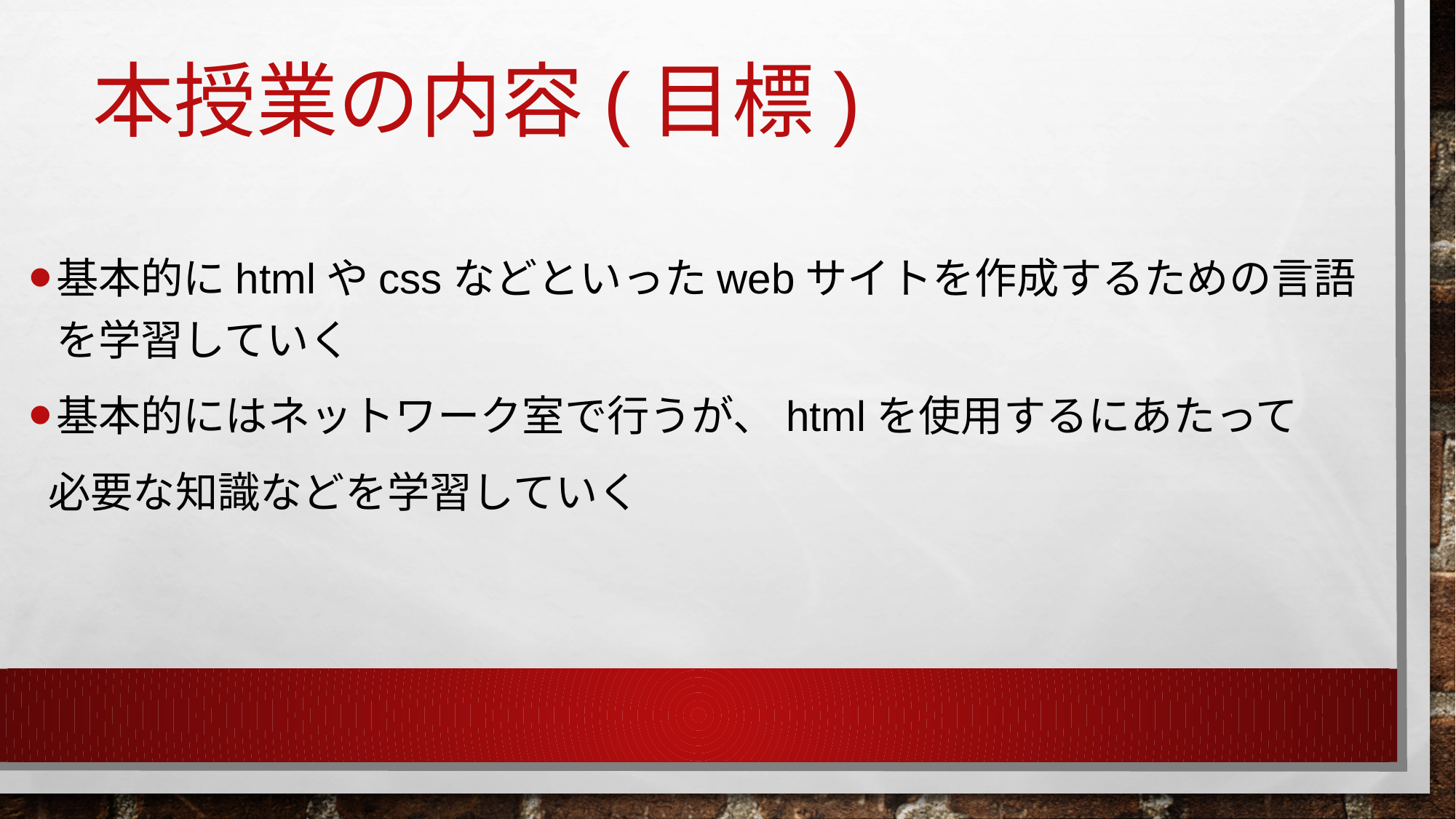

# 本授業の内容(目標)
基本的にhtmlやcssなどといったwebサイトを作成するための言語を学習していく
基本的にはネットワーク室で行うが、htmlを使用するにあたって
 必要な知識などを学習していく